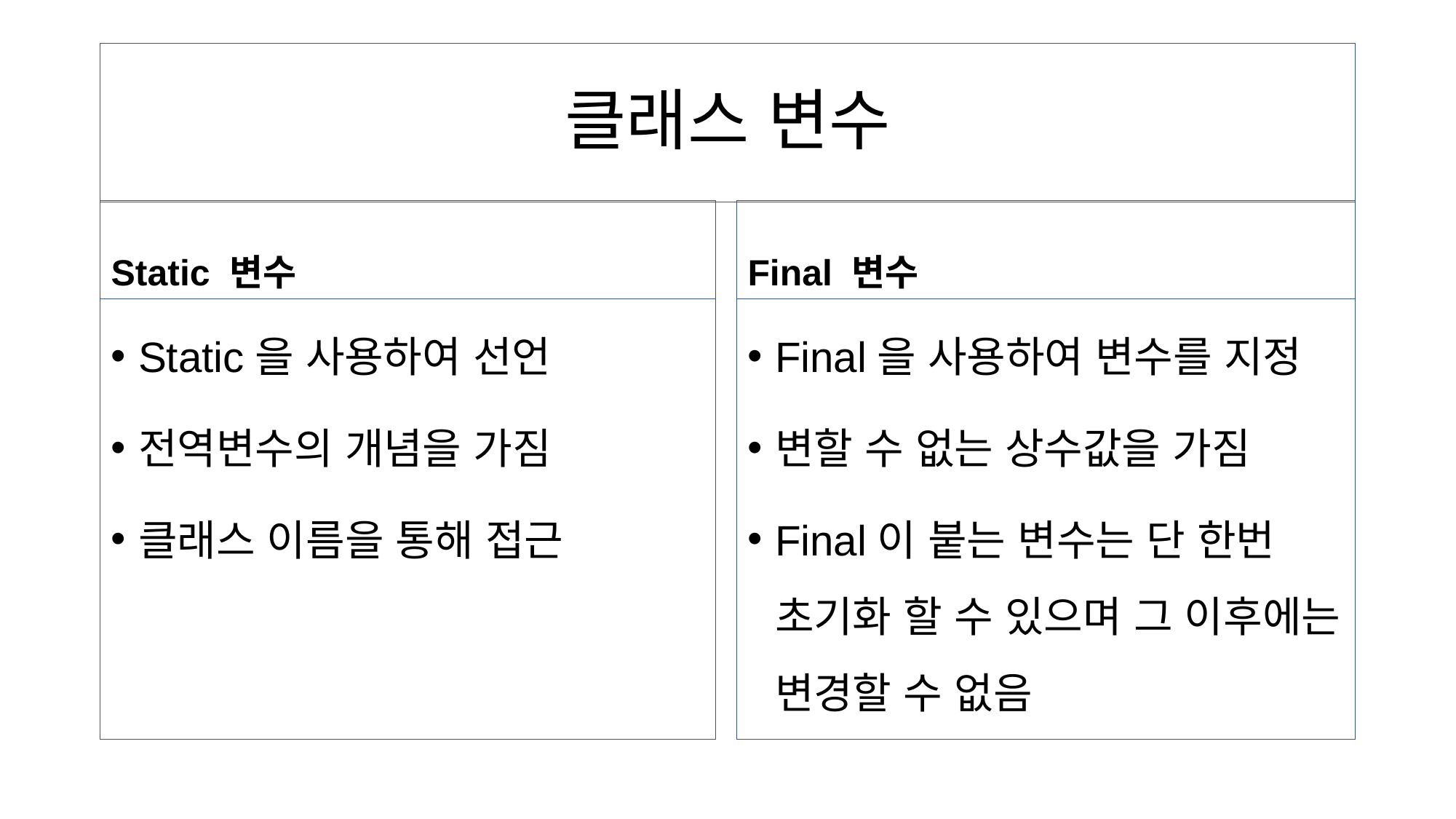

# 클래스 변수
Static 변수
Final 변수
Static을 사용하여 선언
전역변수의 개념을 가짐
클래스 이름을 통해 접근
Final을 사용하여 변수를 지정
변할 수 없는 상수값을 가짐
Final이 붙는 변수는 단 한번 초기화 할 수 있으며 그 이후에는 변경할 수 없음